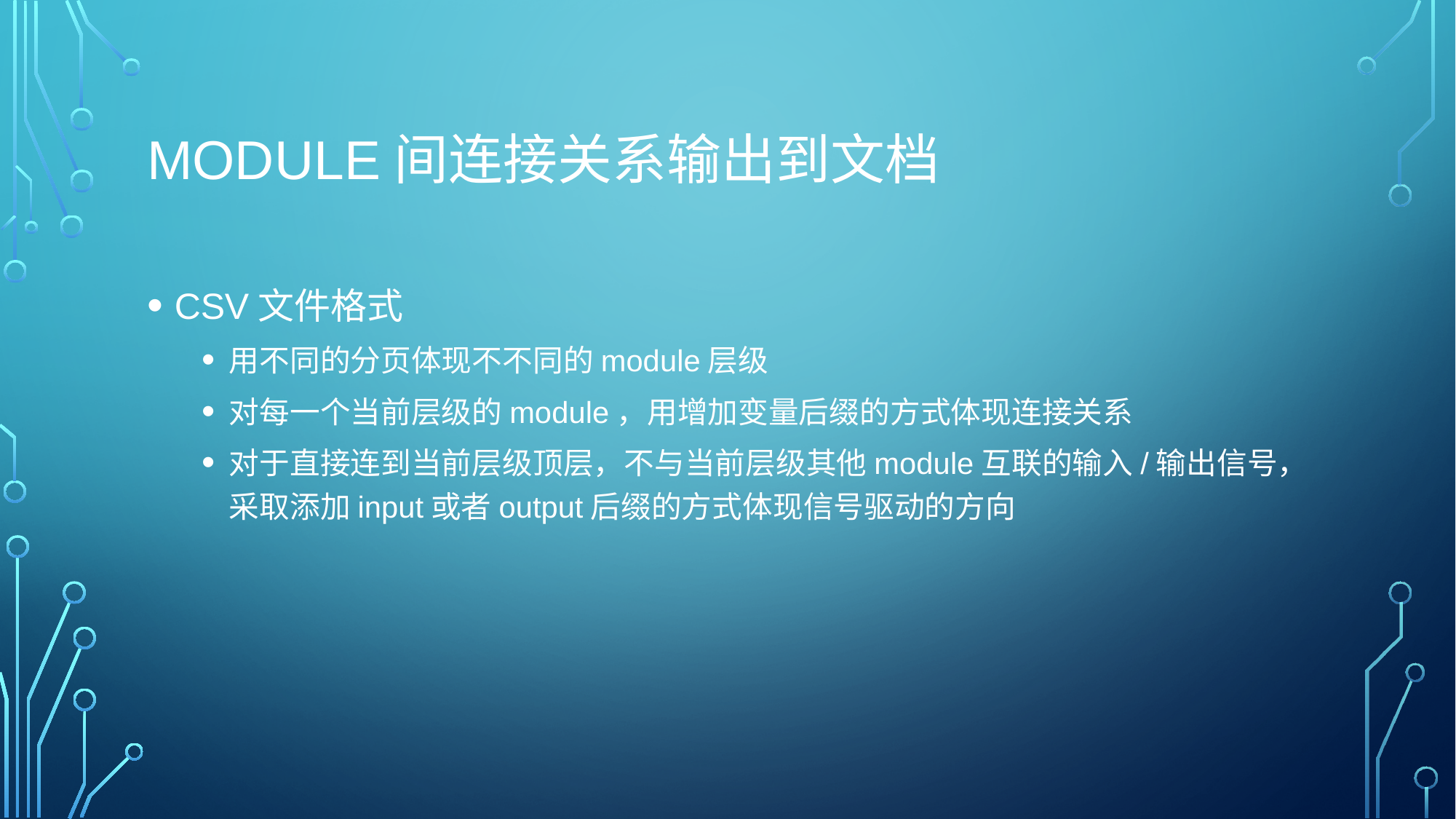

# Module间连接关系输出到文档
CSV文件格式
用不同的分页体现不不同的module层级
对每一个当前层级的module，用增加变量后缀的方式体现连接关系
对于直接连到当前层级顶层，不与当前层级其他module互联的输入/输出信号，采取添加input或者output后缀的方式体现信号驱动的方向